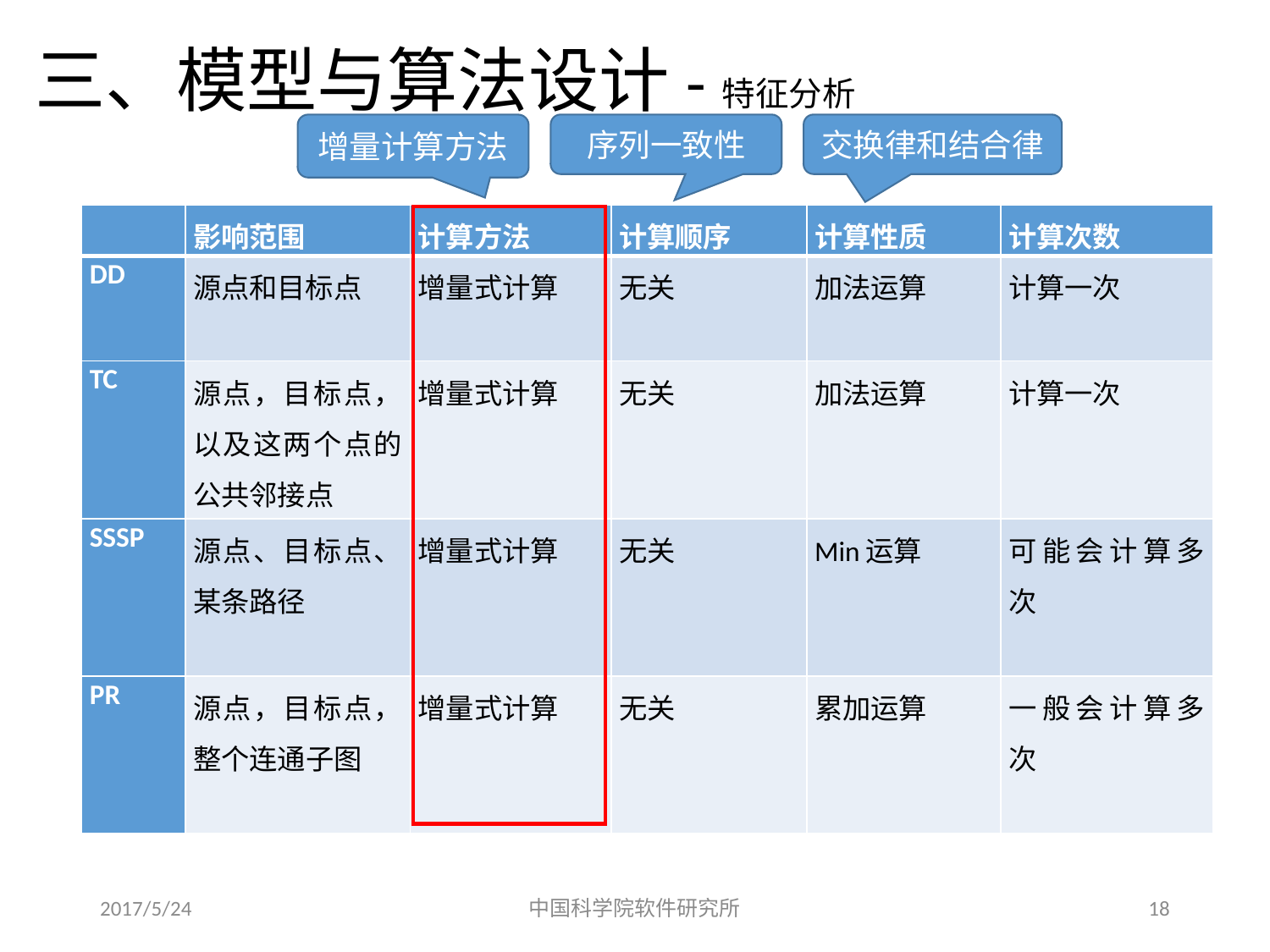

三、模型与算法设计-特征分析
增量计算方法
序列一致性
交换律和结合律
|  | 影响范围 | 计算方法 | 计算顺序 | 计算性质 | 计算次数 |
| --- | --- | --- | --- | --- | --- |
| DD | 源点和目标点 | 增量式计算 | 无关 | 加法运算 | 计算一次 |
| TC | 源点，目标点，以及这两个点的公共邻接点 | 增量式计算 | 无关 | 加法运算 | 计算一次 |
| SSSP | 源点、目标点、某条路径 | 增量式计算 | 无关 | Min运算 | 可能会计算多次 |
| PR | 源点，目标点，整个连通子图 | 增量式计算 | 无关 | 累加运算 | 一般会计算多次 |

2017/5/24
中国科学院软件研究所
18